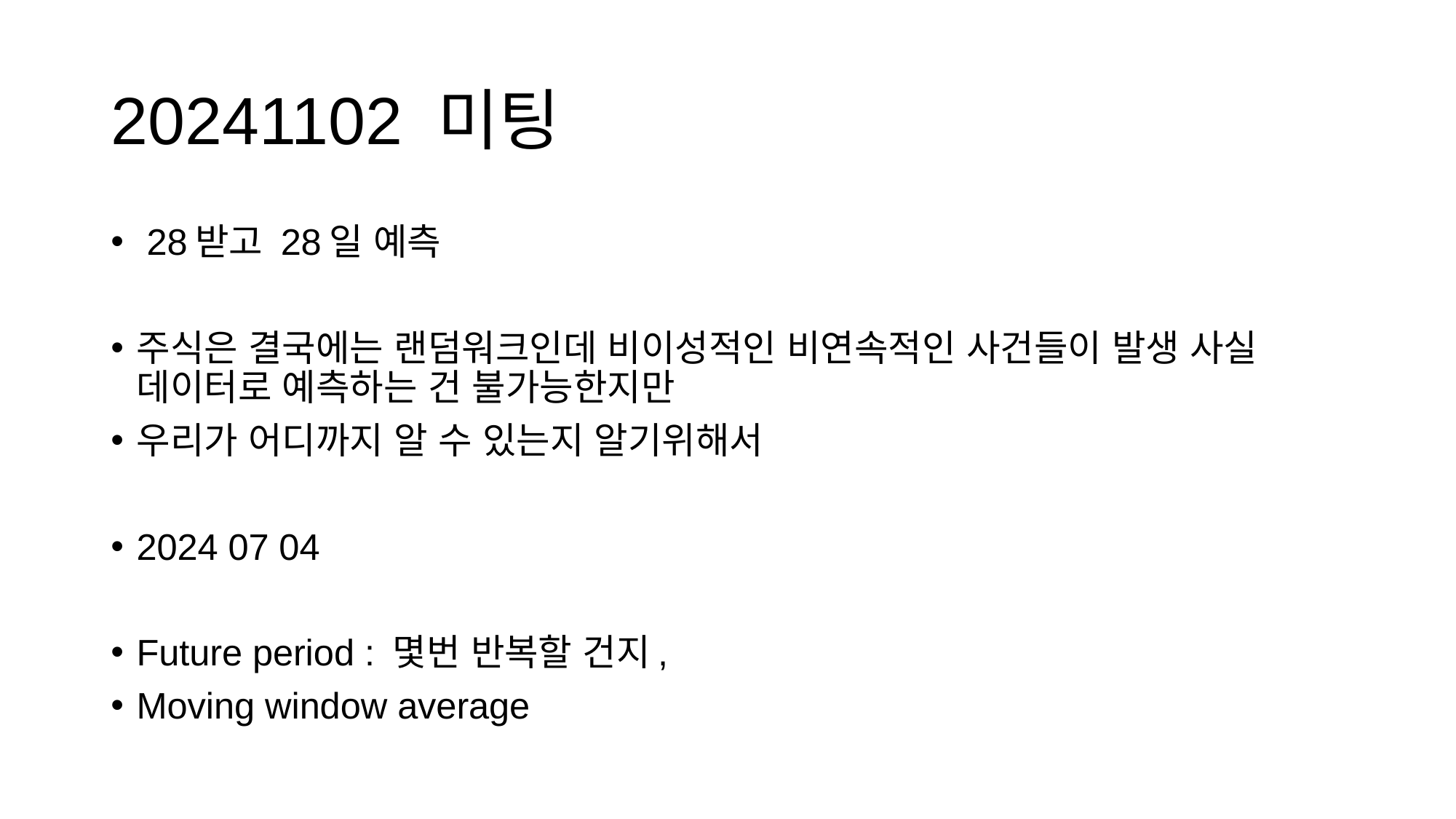

# 20241102 미팅
 28받고 28일 예측

주식은 결국에는 랜덤워크인데 비이성적인 비연속적인 사건들이 발생 사실 데이터로 예측하는 건 불가능한지만
우리가 어디까지 알 수 있는지 알기위해서

2024 07 04

Future period : 몇번 반복할 건지,
Moving window average